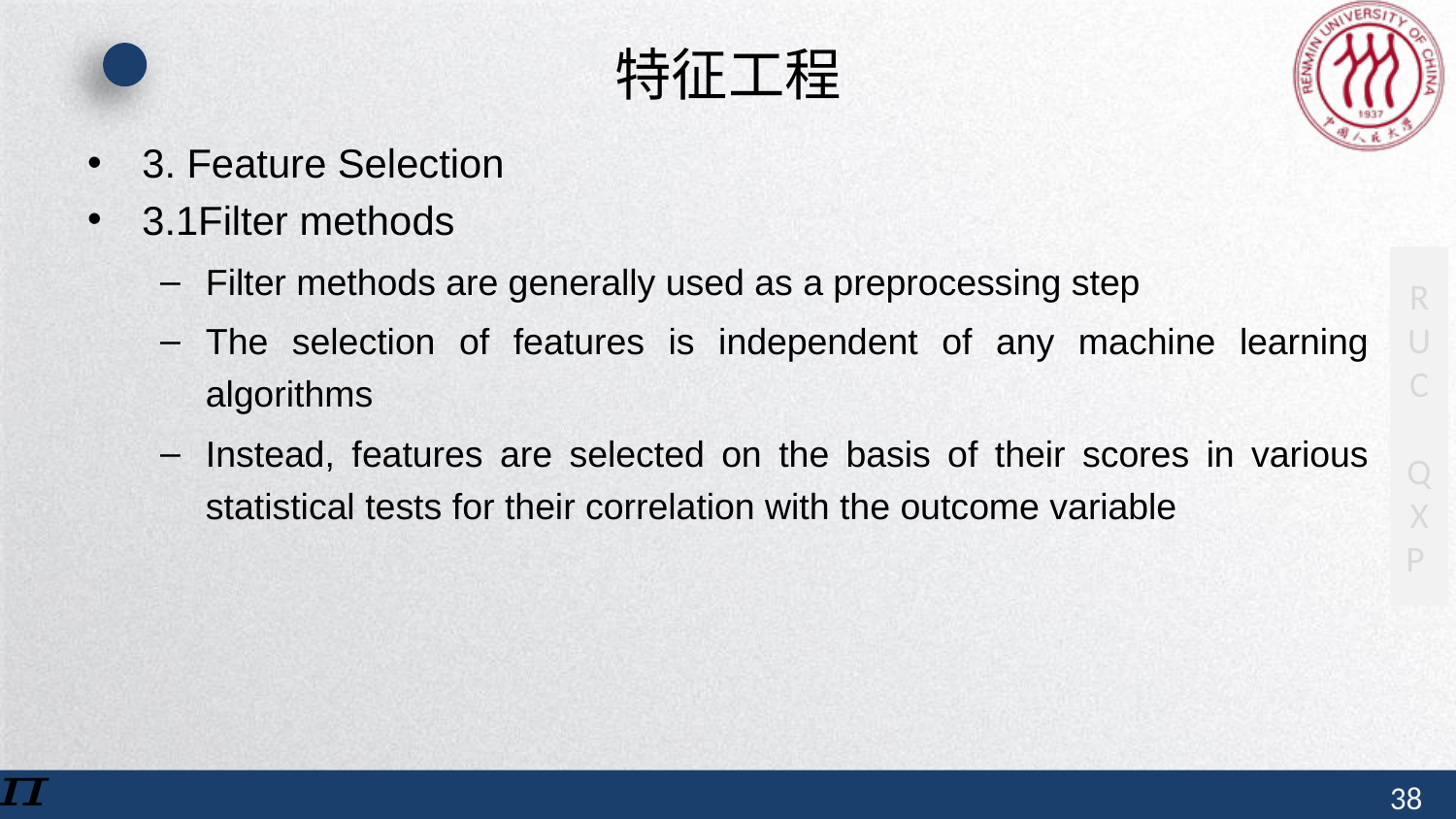

# 特征工程
3. Feature Selection
3.1Filter methods
Filter methods are generally used as a preprocessing step
The selection of features is independent of any machine learning algorithms
Instead, features are selected on the basis of their scores in various statistical tests for their correlation with the outcome variable